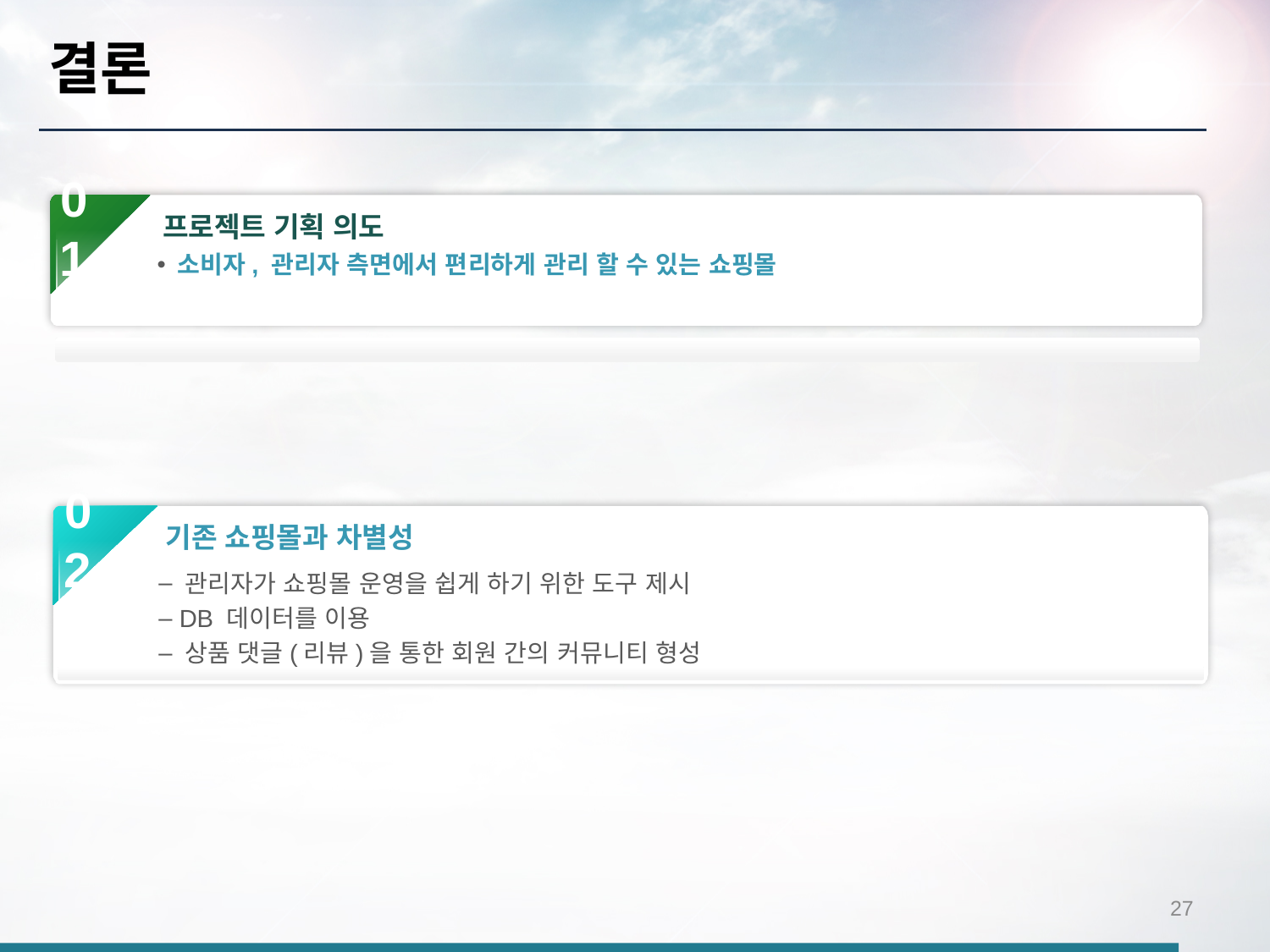

결론

01
프로젝트 기획 의도
 소비자, 관리자 측면에서 편리하게 관리 할 수 있는 쇼핑몰

02
기존 쇼핑몰과 차별성
 관리자가 쇼핑몰 운영을 쉽게 하기 위한 도구 제시
 DB 데이터를 이용
 상품 댓글(리뷰)을 통한 회원 간의 커뮤니티 형성

27